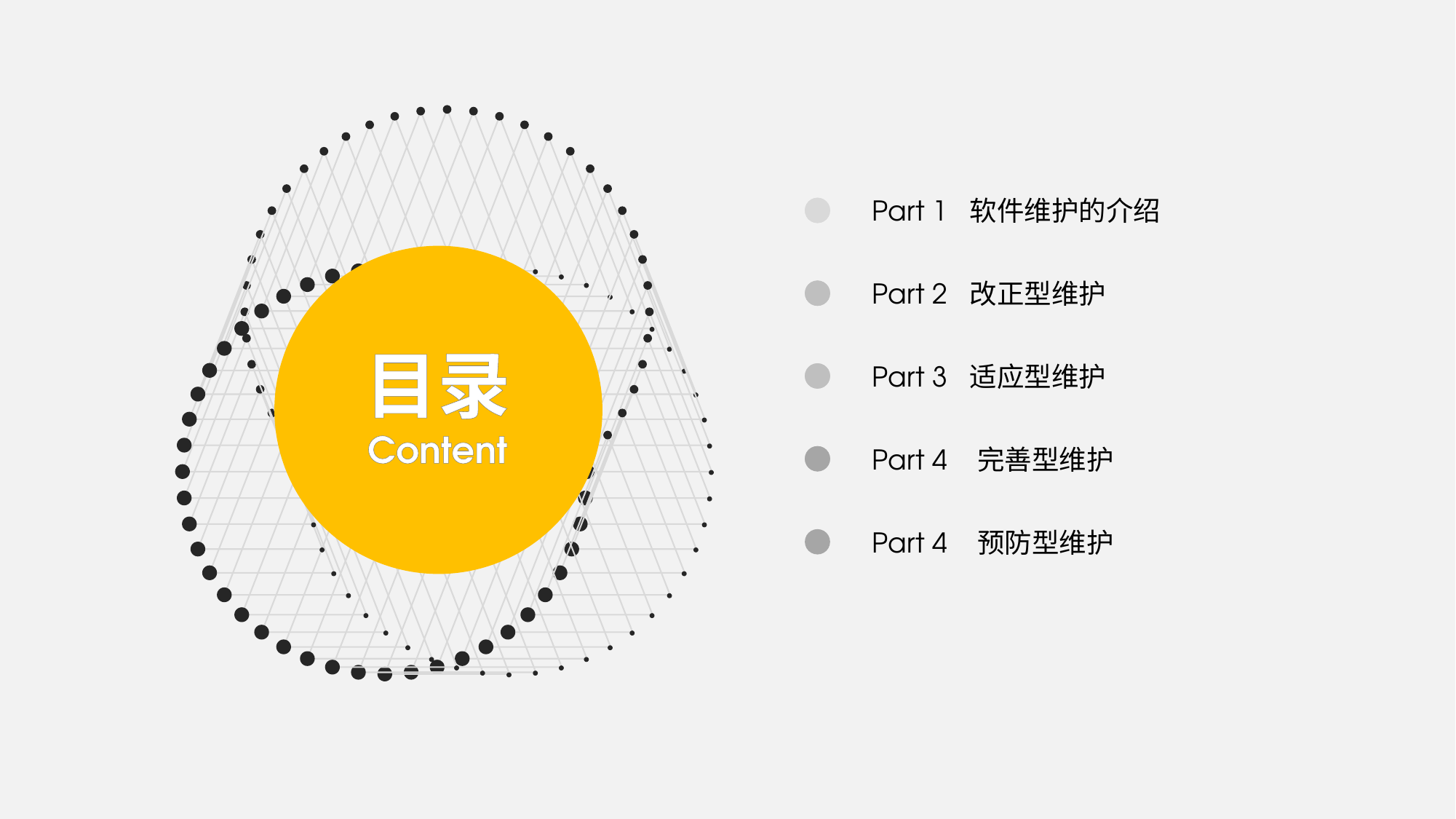

Part 1  软件维护的介绍

Part 2  改正型维护

目录
Content
Part 3  适应型维护

Part 4   完善型维护

Part 4   预防型维护